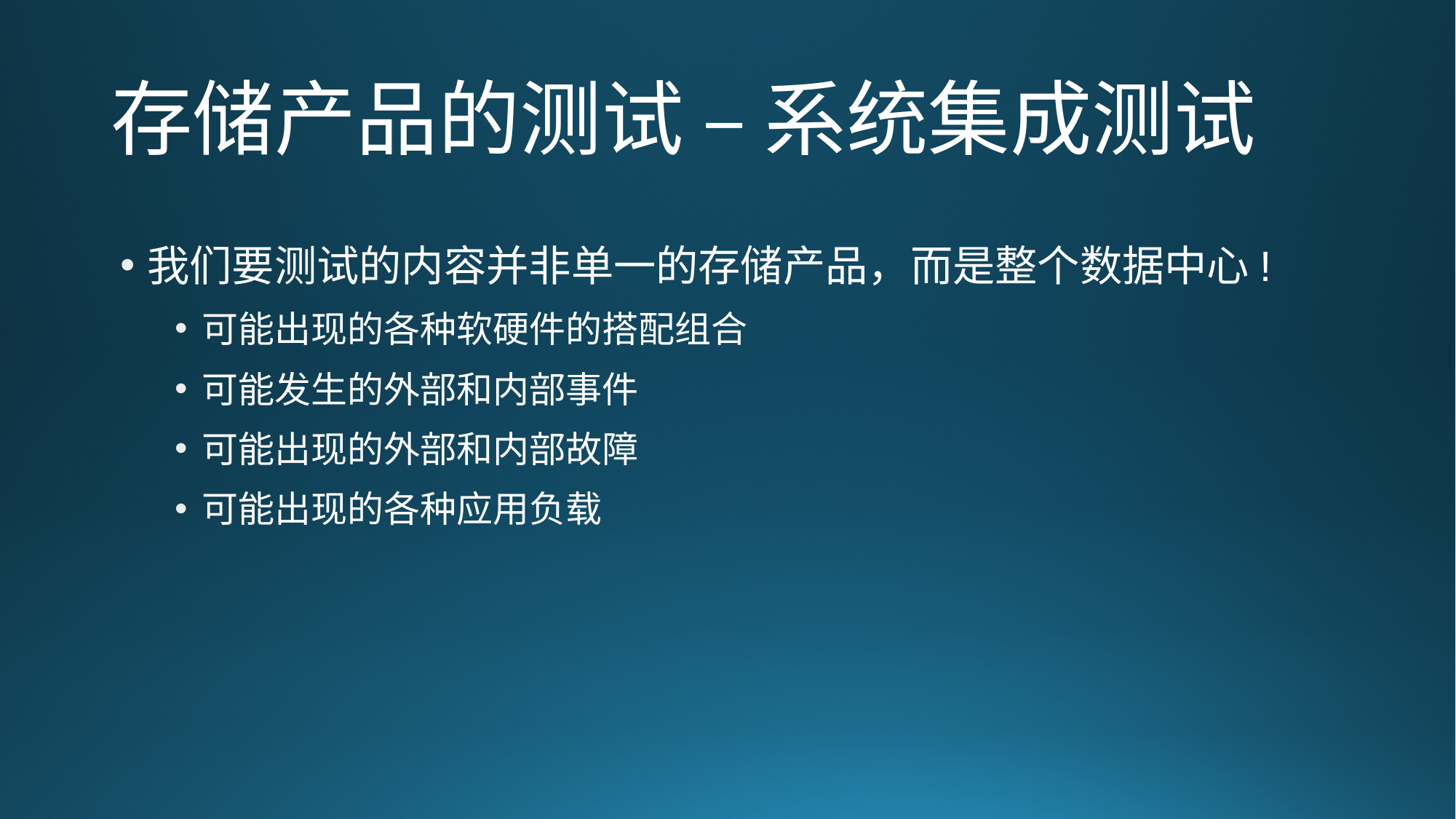

# 存储产品的测试 – 系统集成测试
我们要测试的内容并非单一的存储产品，而是整个数据中心!
可能出现的各种软硬件的搭配组合
可能发生的外部和内部事件
可能出现的外部和内部故障
可能出现的各种应用负载